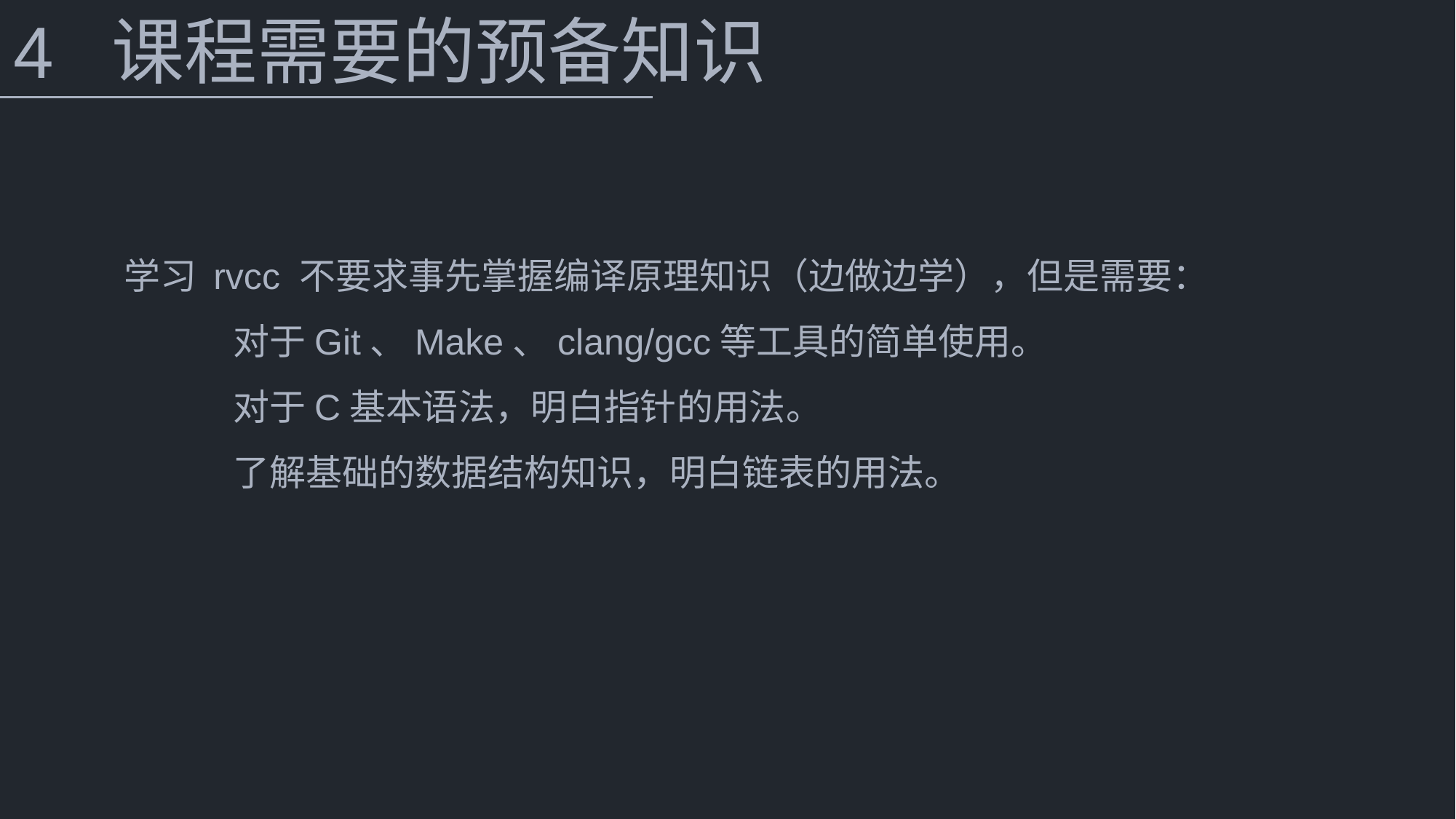

4  课程需要的预备知识
学习 rvcc 不要求事先掌握编译原理知识（边做边学），但是需要：
	对于Git、Make、clang/gcc等工具的简单使用。
	对于C基本语法，明白指针的用法。
	了解基础的数据结构知识，明白链表的用法。